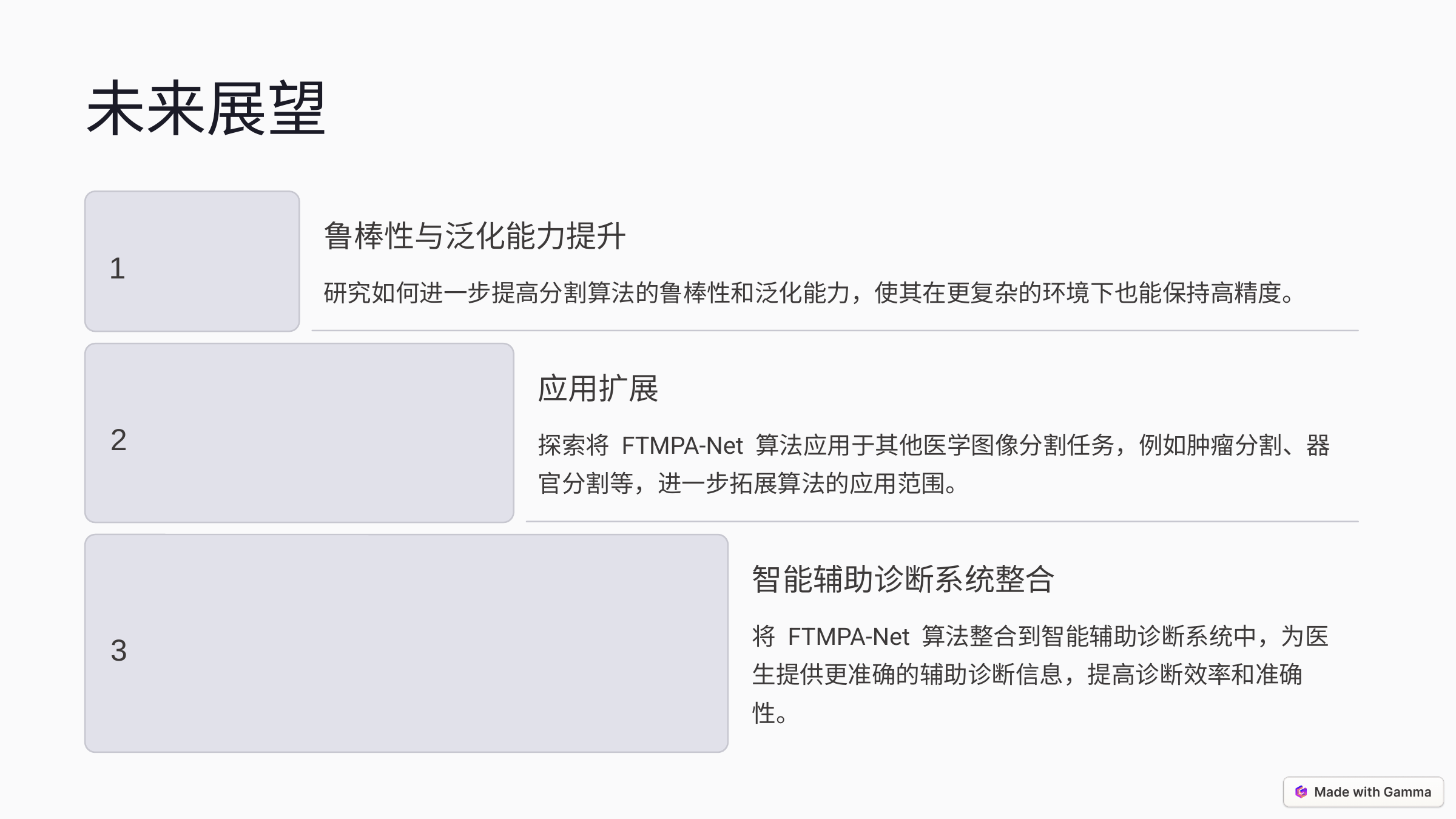

未来展望

鲁棒性与泛化能力提升
1
研究如何进一步提高分割算法的鲁棒性和泛化能力，使其在更复杂的环境下也能保持高精度。

应用扩展
2
探索将 FTMPA-Net 算法应用于其他医学图像分割任务，例如肿瘤分割、器官分割等，进一步拓展算法的应用范围。

智能辅助诊断系统整合
将 FTMPA-Net 算法整合到智能辅助诊断系统中，为医生提供更准确的辅助诊断信息，提高诊断效率和准确性。
3